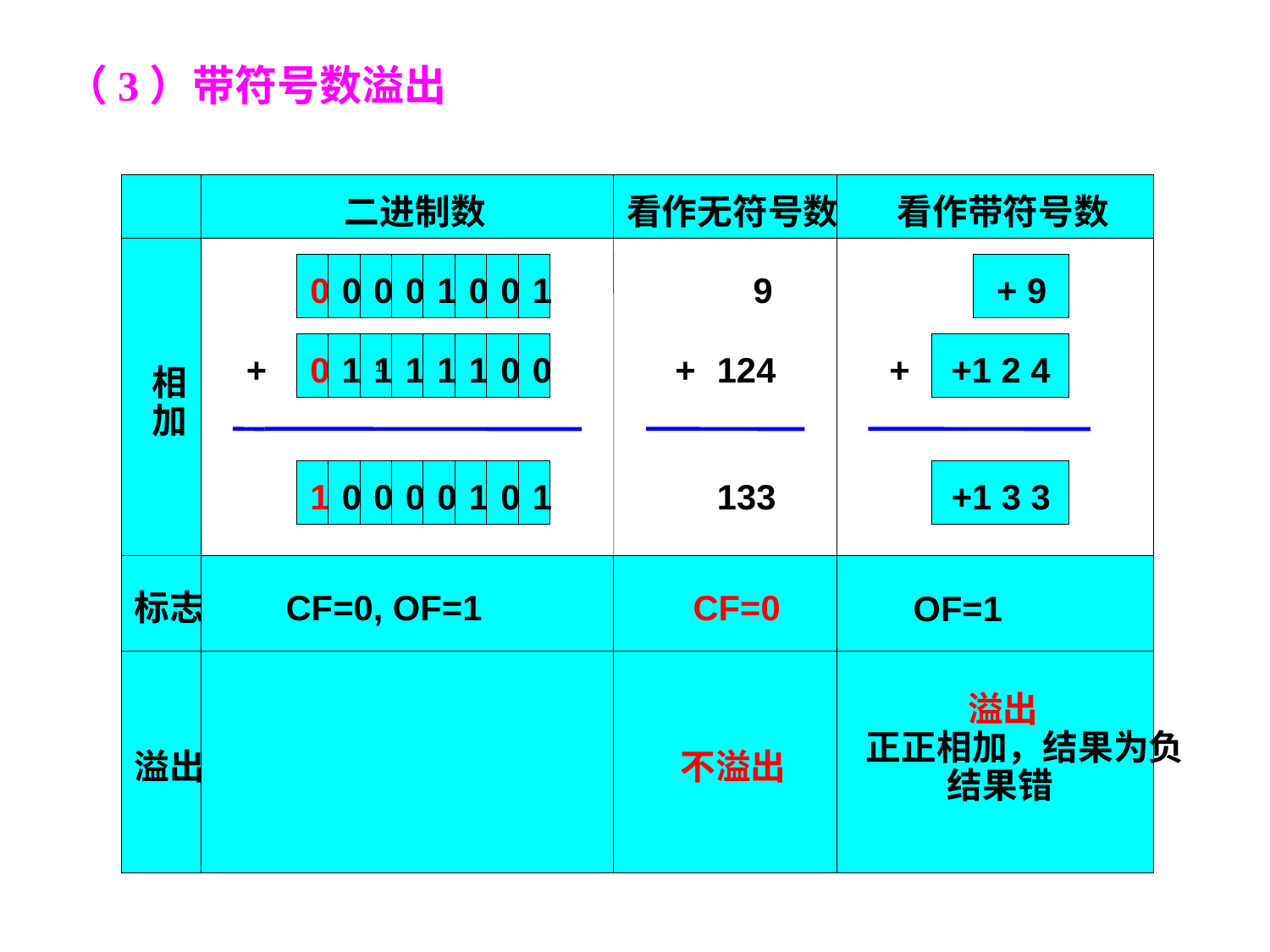

（3）	带符号数溢出

二进制数
看作无符号数
看作带符号数

0
0
0
0
1
0
0
1
9
+ 9

+
0
1
1
1
1
1
0
0
+
124
+
+1 2 4
1
相
加

1
0
0
0
0
1
0
1
133
+1 3 3

标志
CF=0, OF=1
CF=0
       OF=1

溢出
正正相加，结果为负
溢出
不溢出
结果错